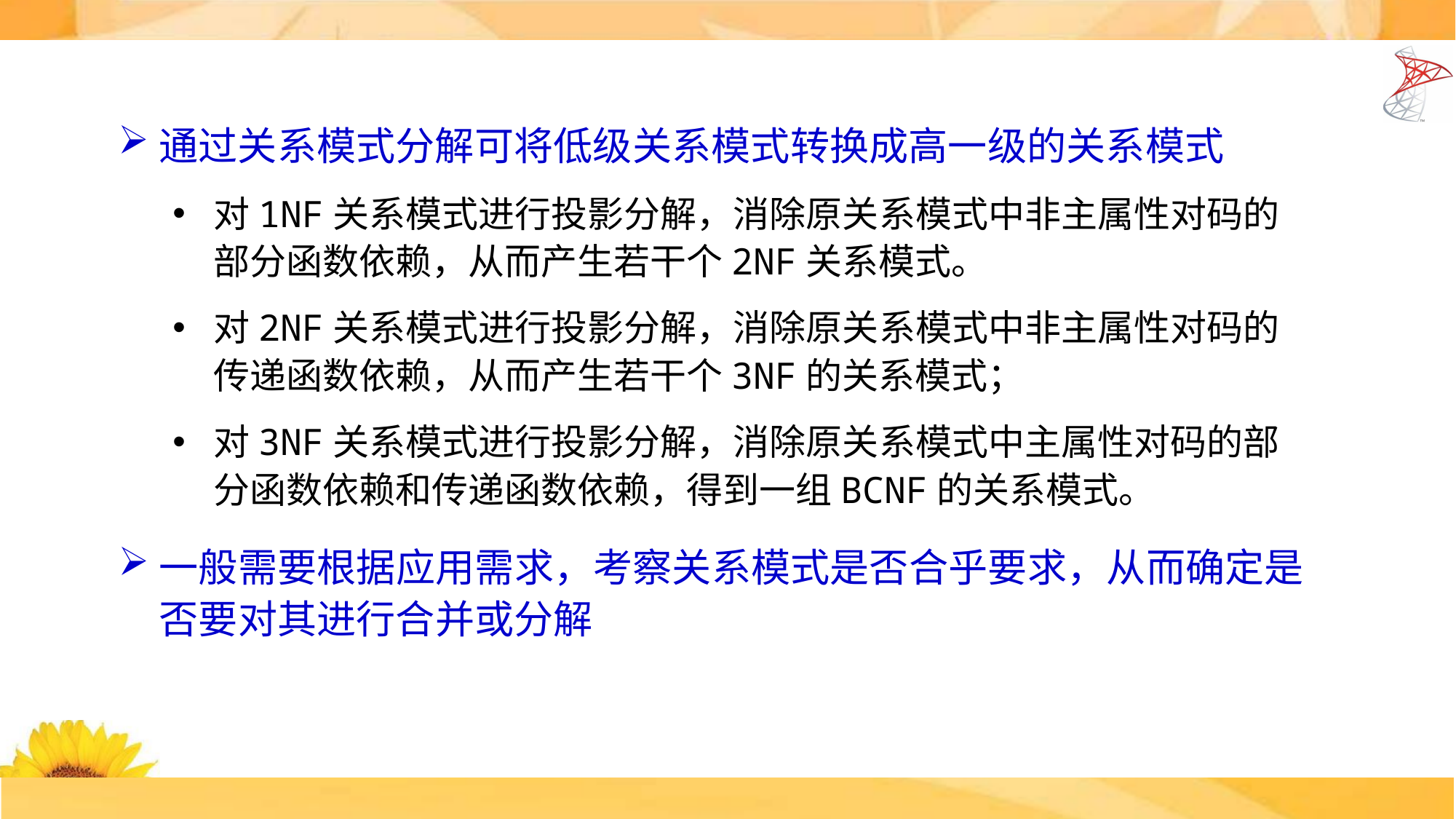

通过关系模式分解可将低级关系模式转换成高一级的关系模式
对1NF关系模式进行投影分解，消除原关系模式中非主属性对码的部分函数依赖，从而产生若干个2NF关系模式。
对2NF关系模式进行投影分解，消除原关系模式中非主属性对码的传递函数依赖，从而产生若干个3NF的关系模式；
对3NF关系模式进行投影分解，消除原关系模式中主属性对码的部分函数依赖和传递函数依赖，得到一组BCNF的关系模式。
一般需要根据应用需求，考察关系模式是否合乎要求，从而确定是否要对其进行合并或分解